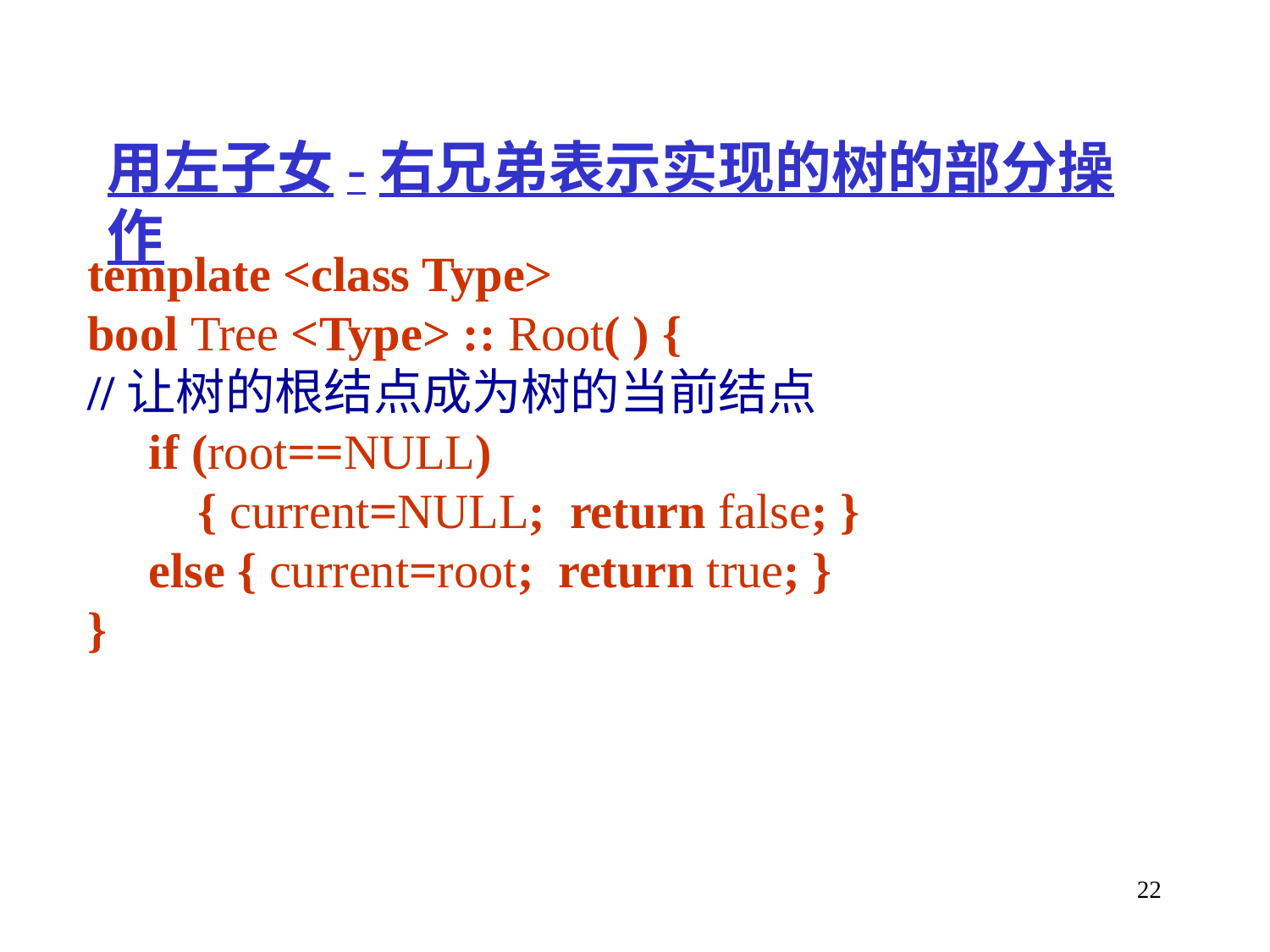

用左子女-右兄弟表示实现的树的部分操作
template <class Type>
bool Tree <Type> :: Root( ) {
//让树的根结点成为树的当前结点
     if (root==NULL)
         { current=NULL;  return false; }
     else { current=root;  return true; }
}
22